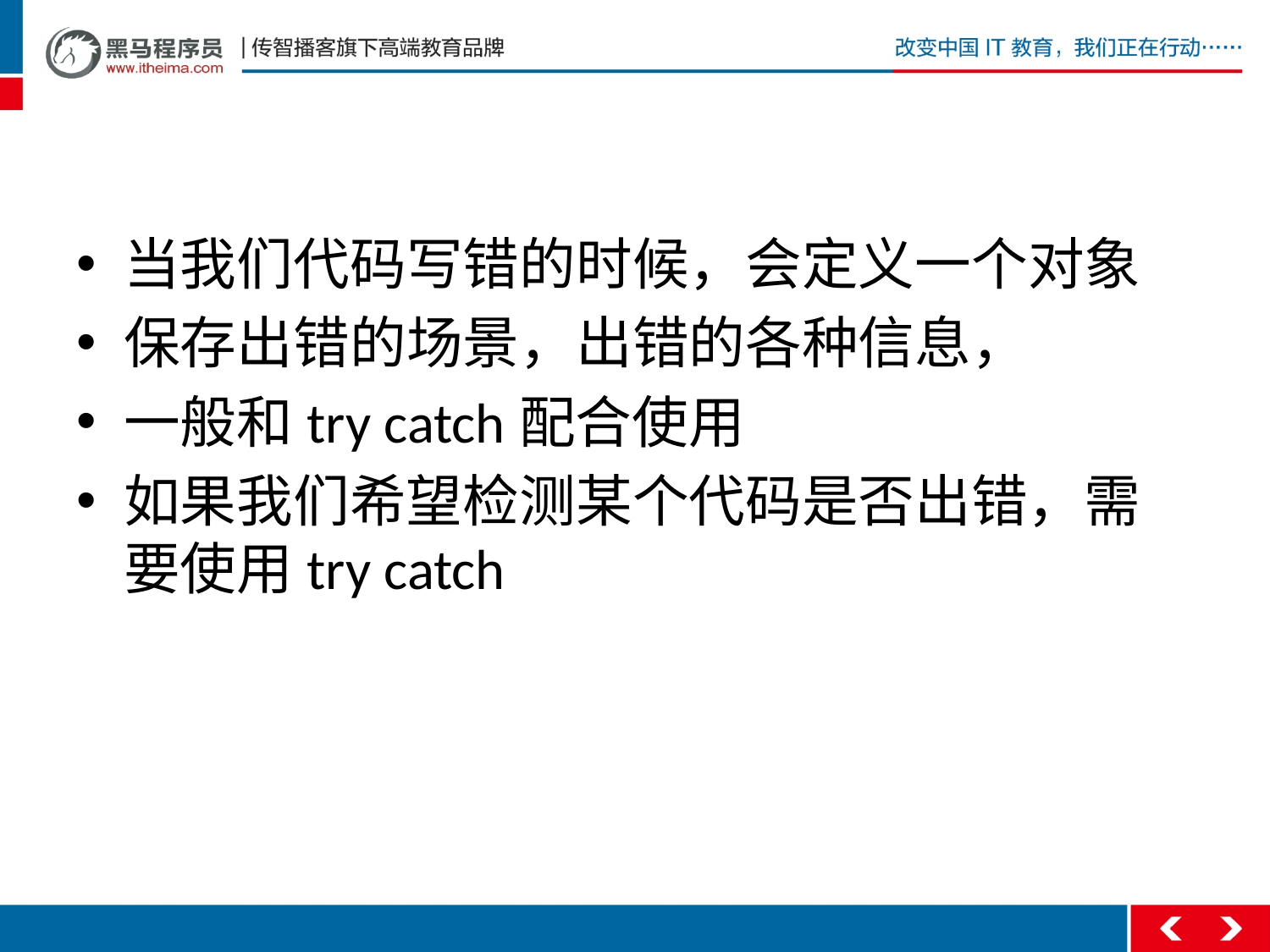

#
当我们代码写错的时候，会定义一个对象
保存出错的场景，出错的各种信息，
一般和try catch配合使用
如果我们希望检测某个代码是否出错，需要使用try catch